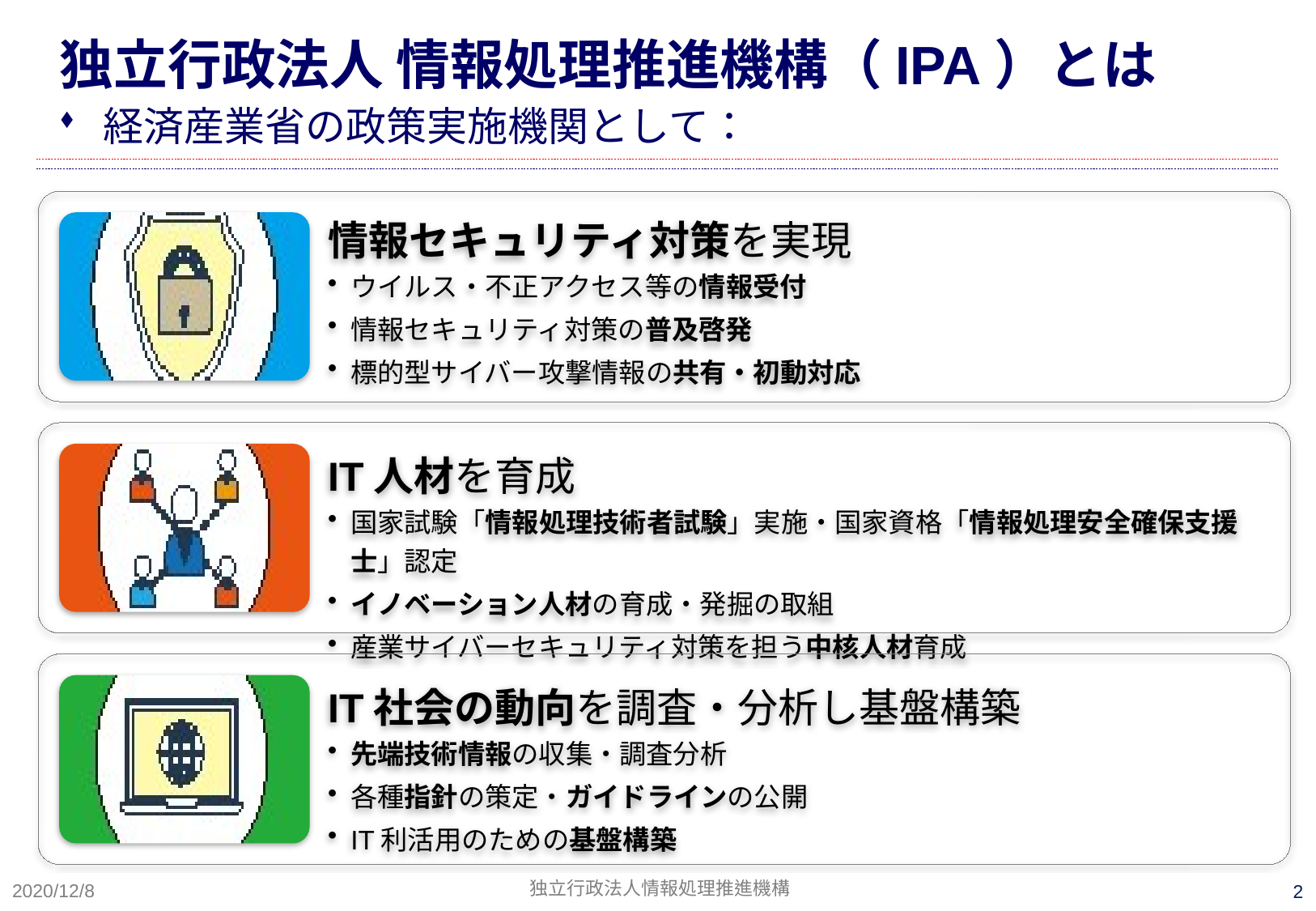

# 独立行政法人 情報処理推進機構（IPA）とは
経済産業省の政策実施機関として：
情報セキュリティ対策を実現
ウイルス・不正アクセス等の情報受付
情報セキュリティ対策の普及啓発
標的型サイバー攻撃情報の共有・初動対応
IT人材を育成
国家試験「情報処理技術者試験」実施・国家資格「情報処理安全確保支援士」認定
イノベーション人材の育成・発掘の取組
産業サイバーセキュリティ対策を担う中核人材育成
IT社会の動向を調査・分析し基盤構築
先端技術情報の収集・調査分析
各種指針の策定・ガイドラインの公開
IT利活用のための基盤構築
2
独立行政法人情報処理推進機構
2020/12/8